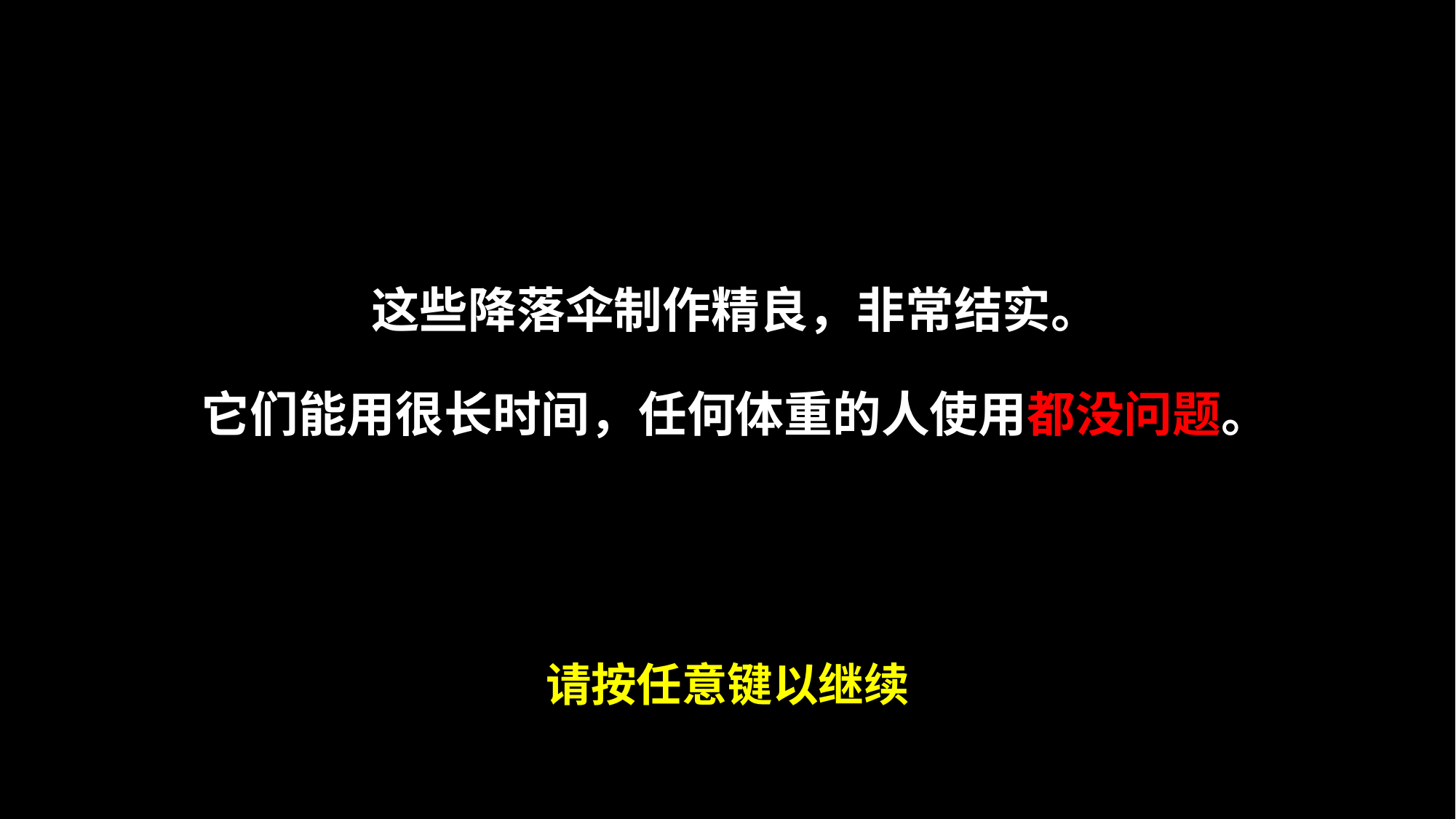

# 这些降落伞制作精良，非常结实。 它们能用很长时间，任何体重的人使用都没问题。
请按任意键以继续